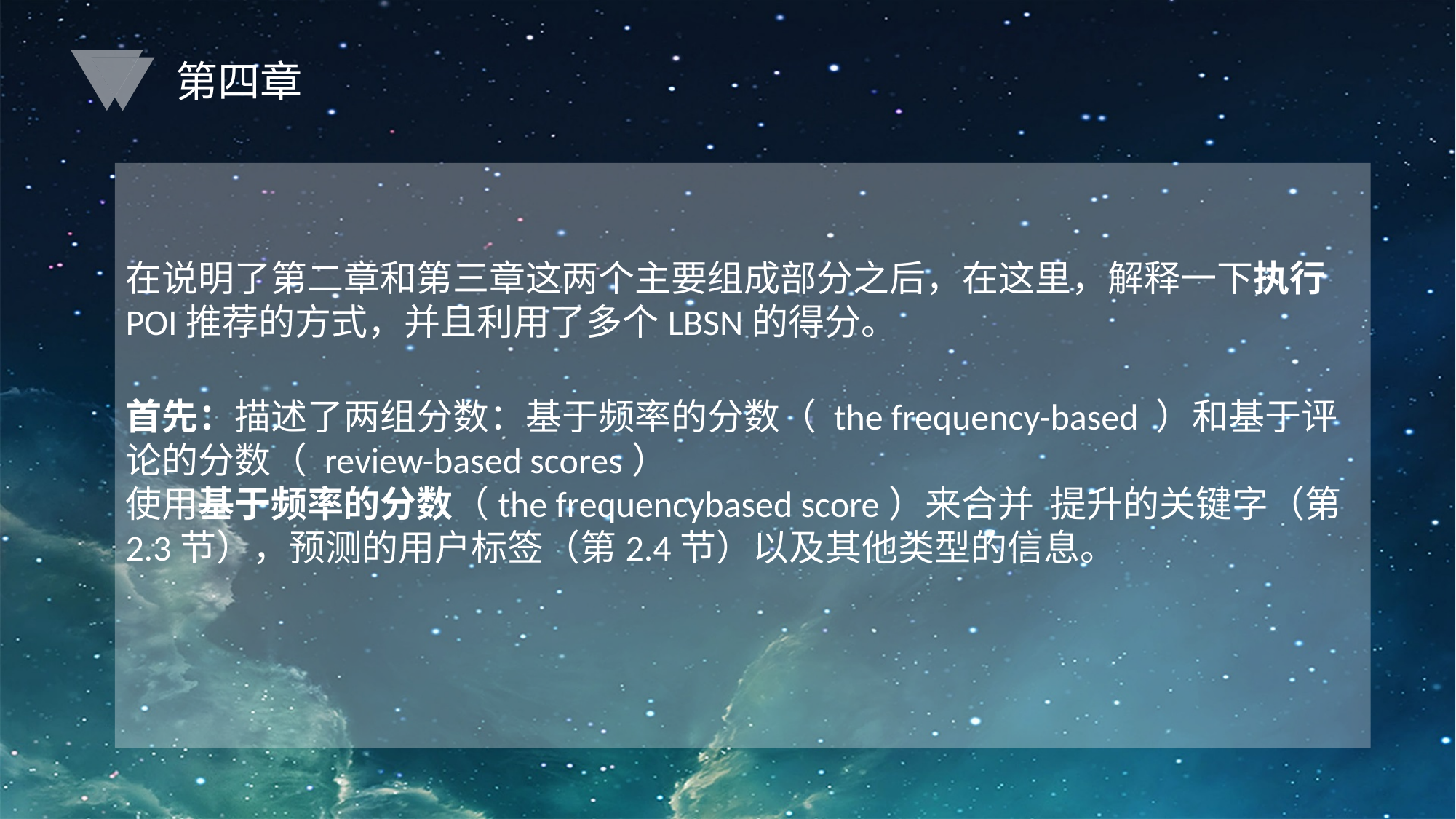

第四章

在说明了第二章和第三章这两个主要组成部分之后，在这里，解释一下执行POI推荐的方式，并且利用了多个LBSN的得分。

首先：描述了两组分数：基于频率的分数（ the frequency-based ）和基于评论的分数（ review-based scores）
使用基于频率的分数（the frequencybased score）来合并  提升的关键字（第2.3节），预测的用户标签（第2.4节）以及其他类型的信息。